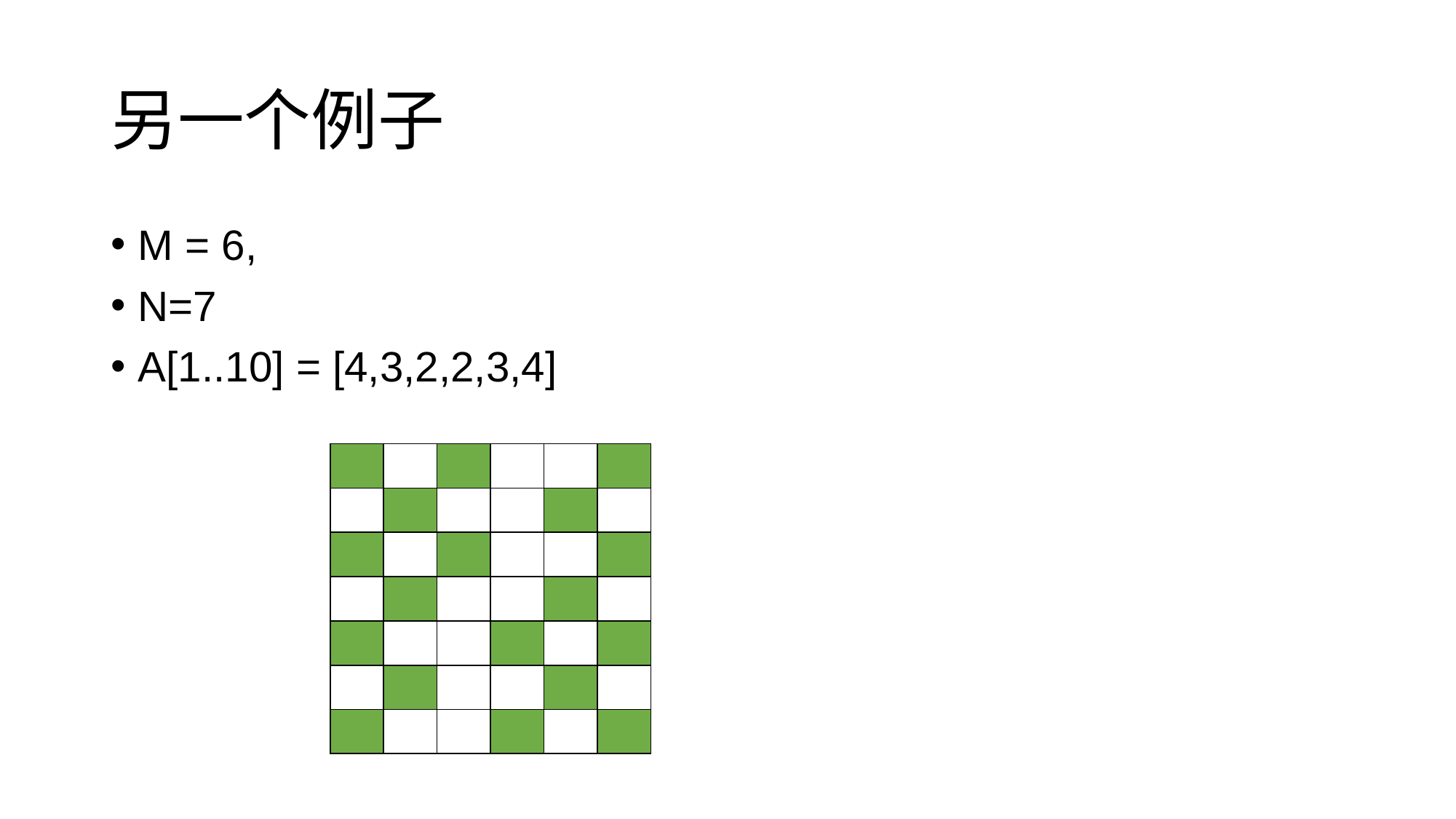

# 另一个例子
M = 6,
N=7
A[1..10] = [4,3,2,2,3,4]

|  |  |  |  |  |  |
| --- | --- | --- | --- | --- | --- |
|  |  |  |  |  |  |
|  |  |  |  |  |  |
|  |  |  |  |  |  |
|  |  |  |  |  |  |
|  |  |  |  |  |  |
|  |  |  |  |  |  |